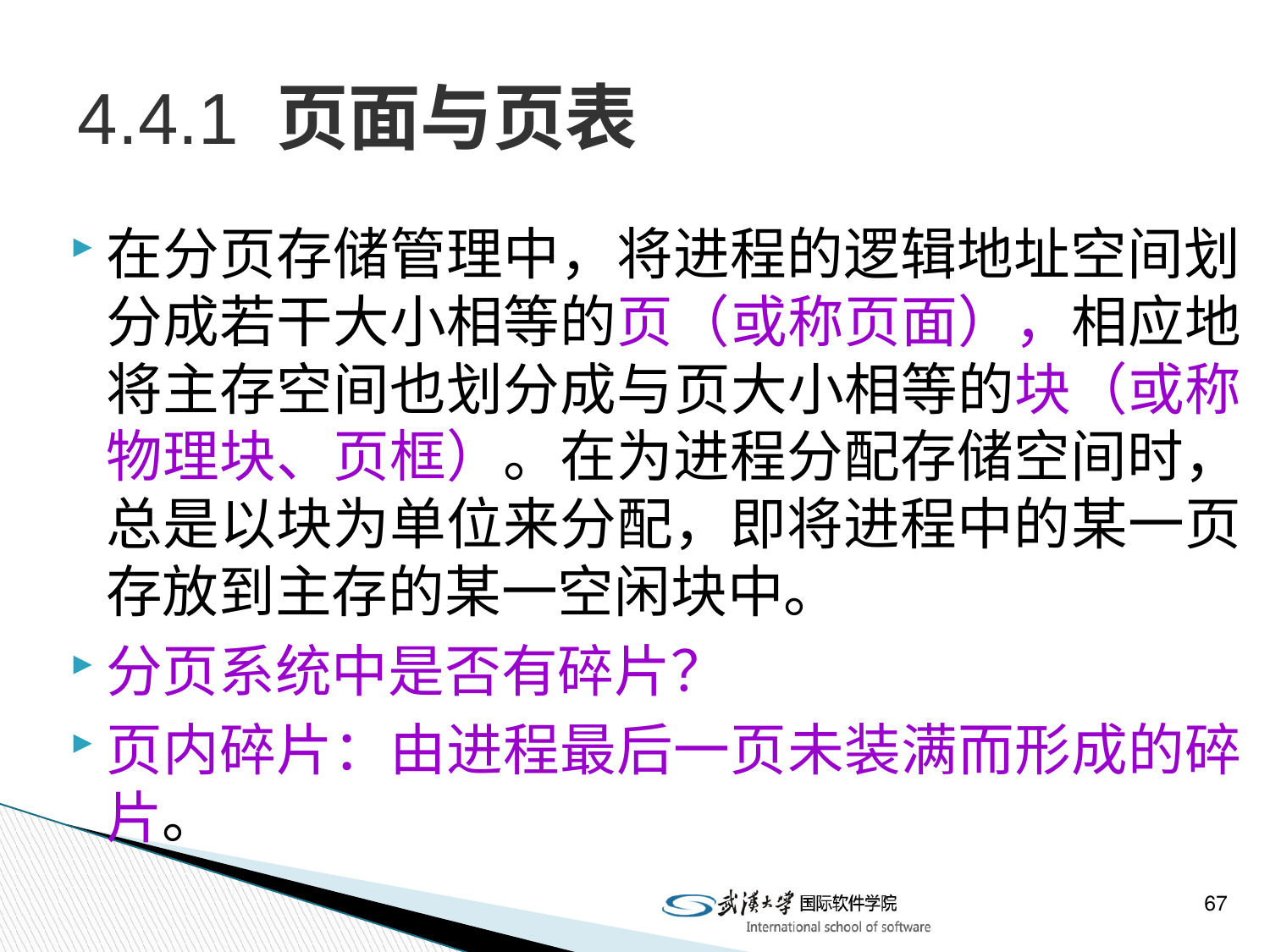

# 4.4.1 页面与页表
在分页存储管理中，将进程的逻辑地址空间划分成若干大小相等的页（或称页面），相应地将主存空间也划分成与页大小相等的块（或称物理块、页框）。在为进程分配存储空间时，总是以块为单位来分配，即将进程中的某一页存放到主存的某一空闲块中。
分页系统中是否有碎片？
页内碎片：由进程最后一页未装满而形成的碎片。